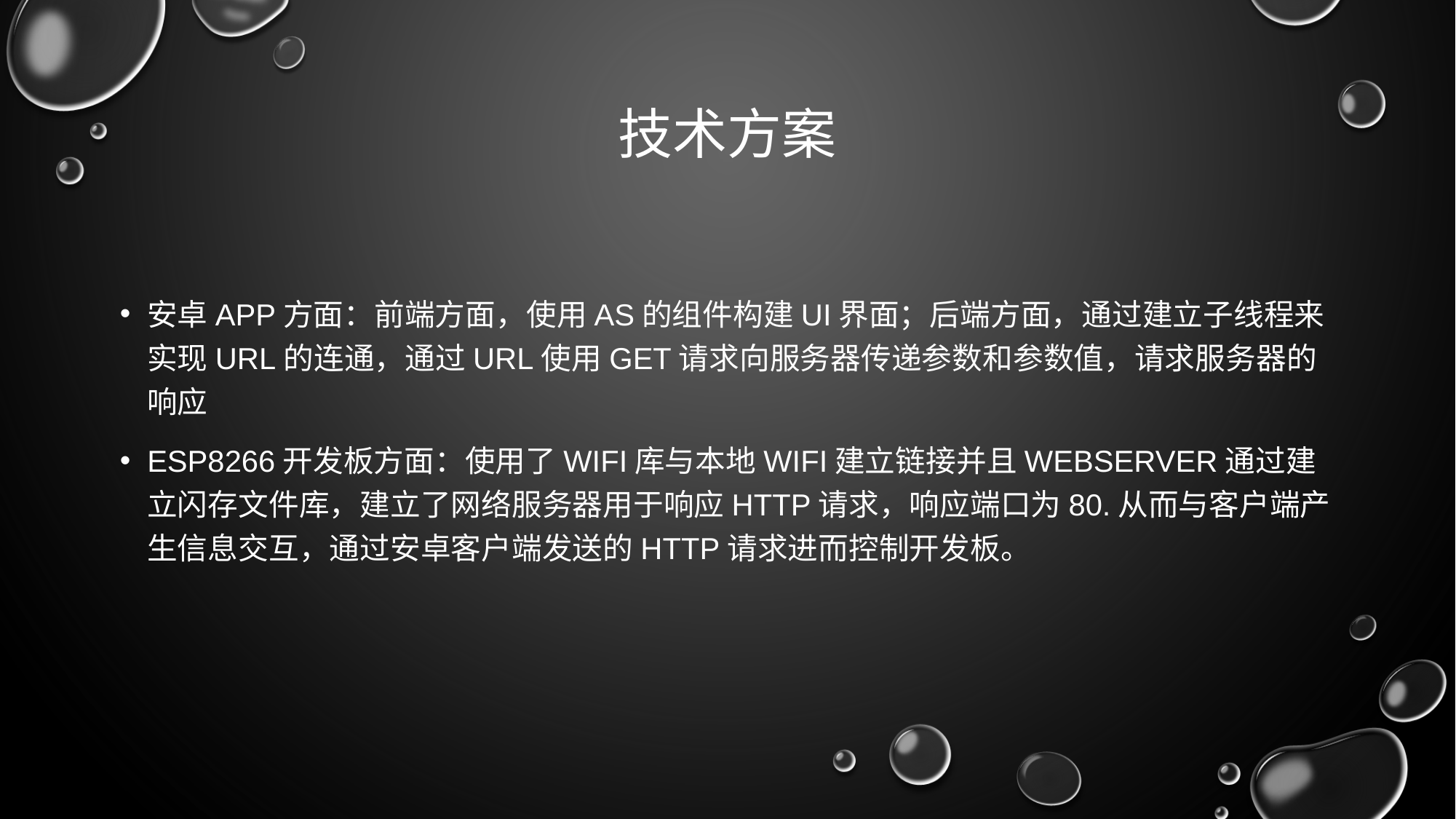

# 技术方案
安卓APP方面：前端方面，使用AS的组件构建UI界面；后端方面，通过建立子线程来实现URL的连通，通过URL使用get请求向服务器传递参数和参数值，请求服务器的响应
ESP8266开发板方面：使用了WIFI库与本地wifi建立链接并且webserver通过建立闪存文件库，建立了网络服务器用于响应HTTP请求，响应端口为80.从而与客户端产生信息交互，通过安卓客户端发送的HTTP请求进而控制开发板。